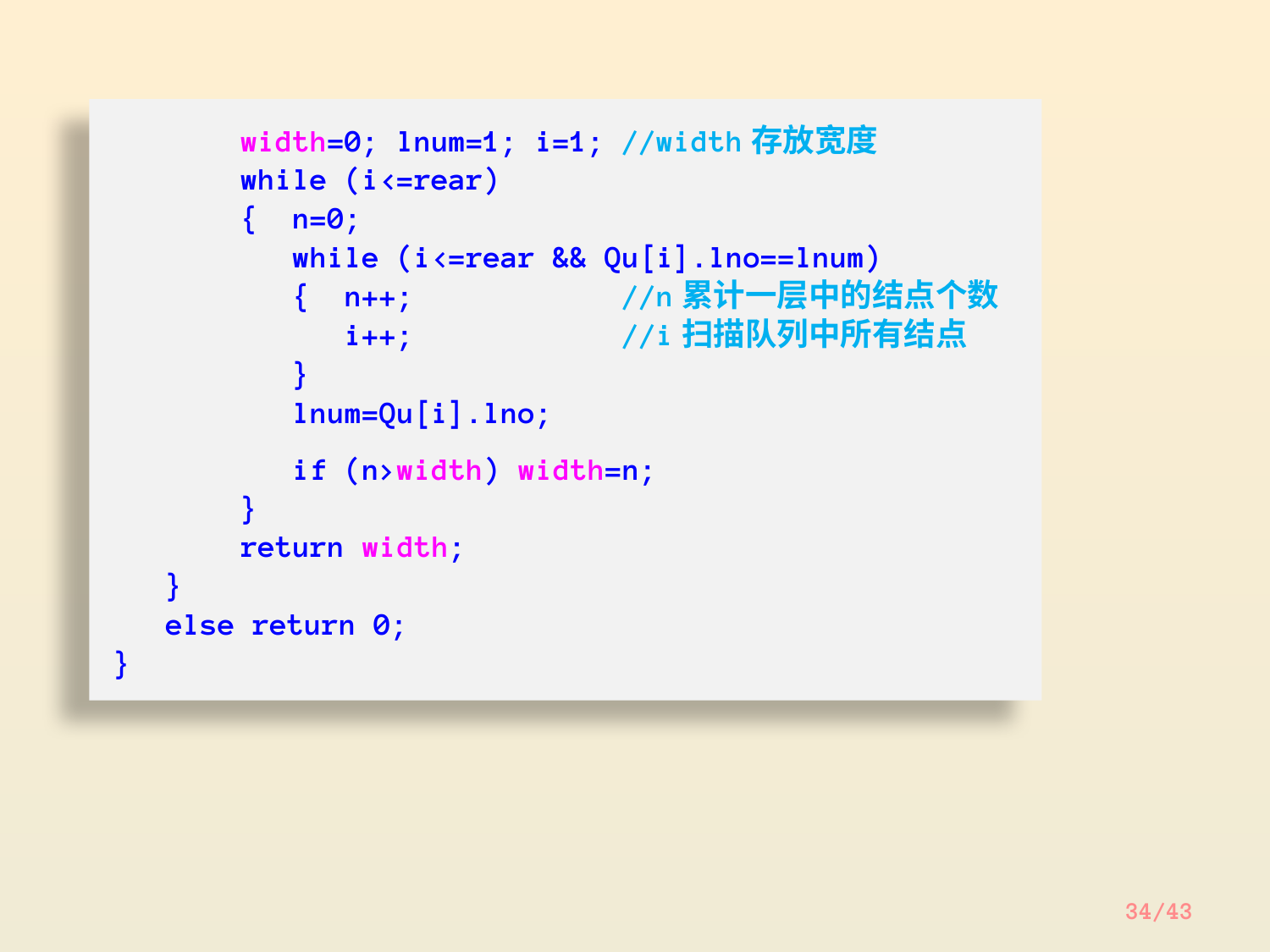

width=0; lnum=1; i=1;	//width存放宽度
	while (i<=rear)
	{  n=0;
	   while (i<=rear && Qu[i].lno==lnum)
	   {  n++;		//n累计一层中的结点个数
	      i++; 		//i扫描队列中所有结点
	   }
	   lnum=Qu[i].lno;
	   if (n>width) width=n;
	}
	return width;
   }
   else return 0;
}
34/43